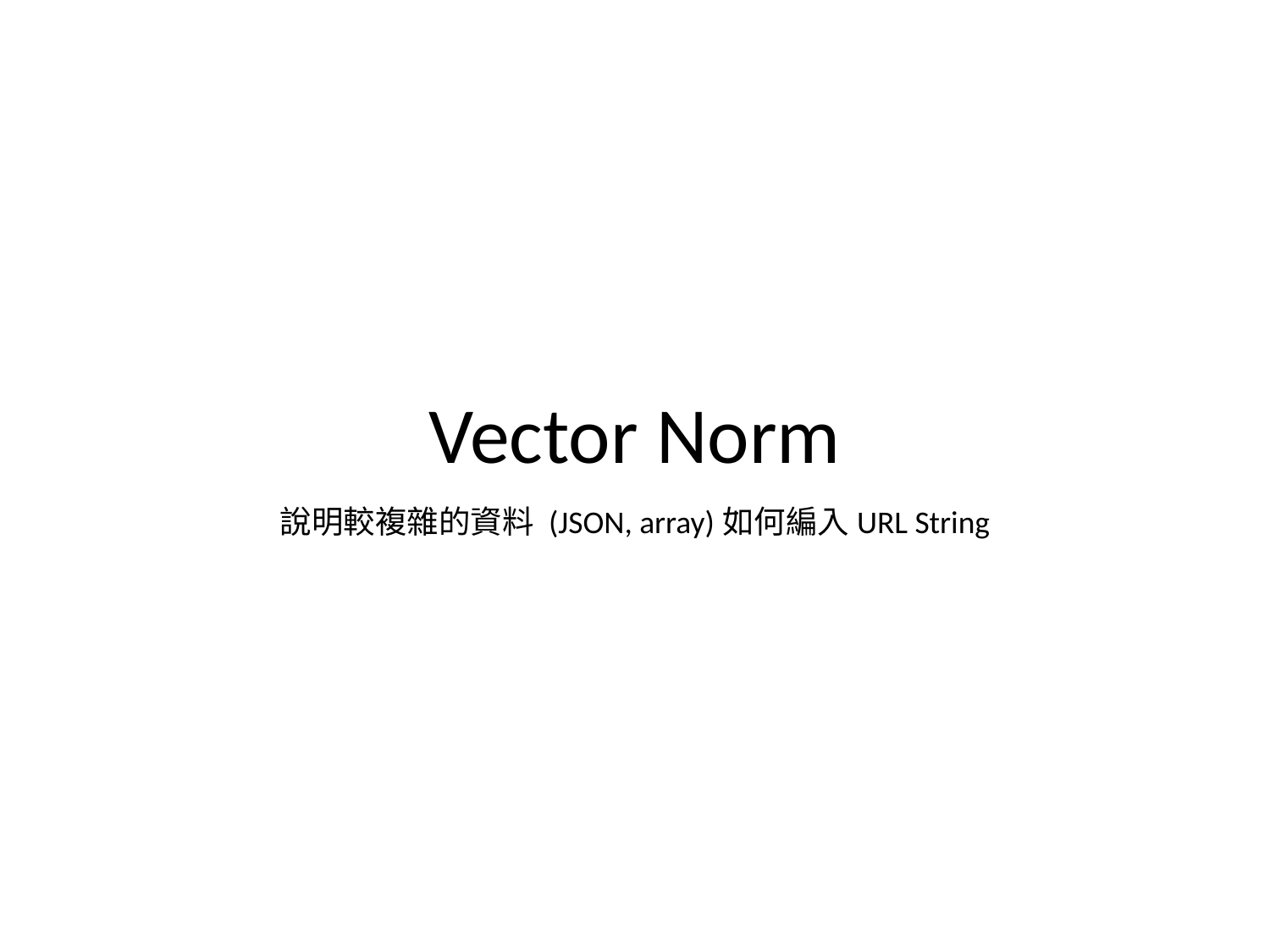

# Vector Norm
說明較複雜的資料 (JSON, array)如何編入URL String